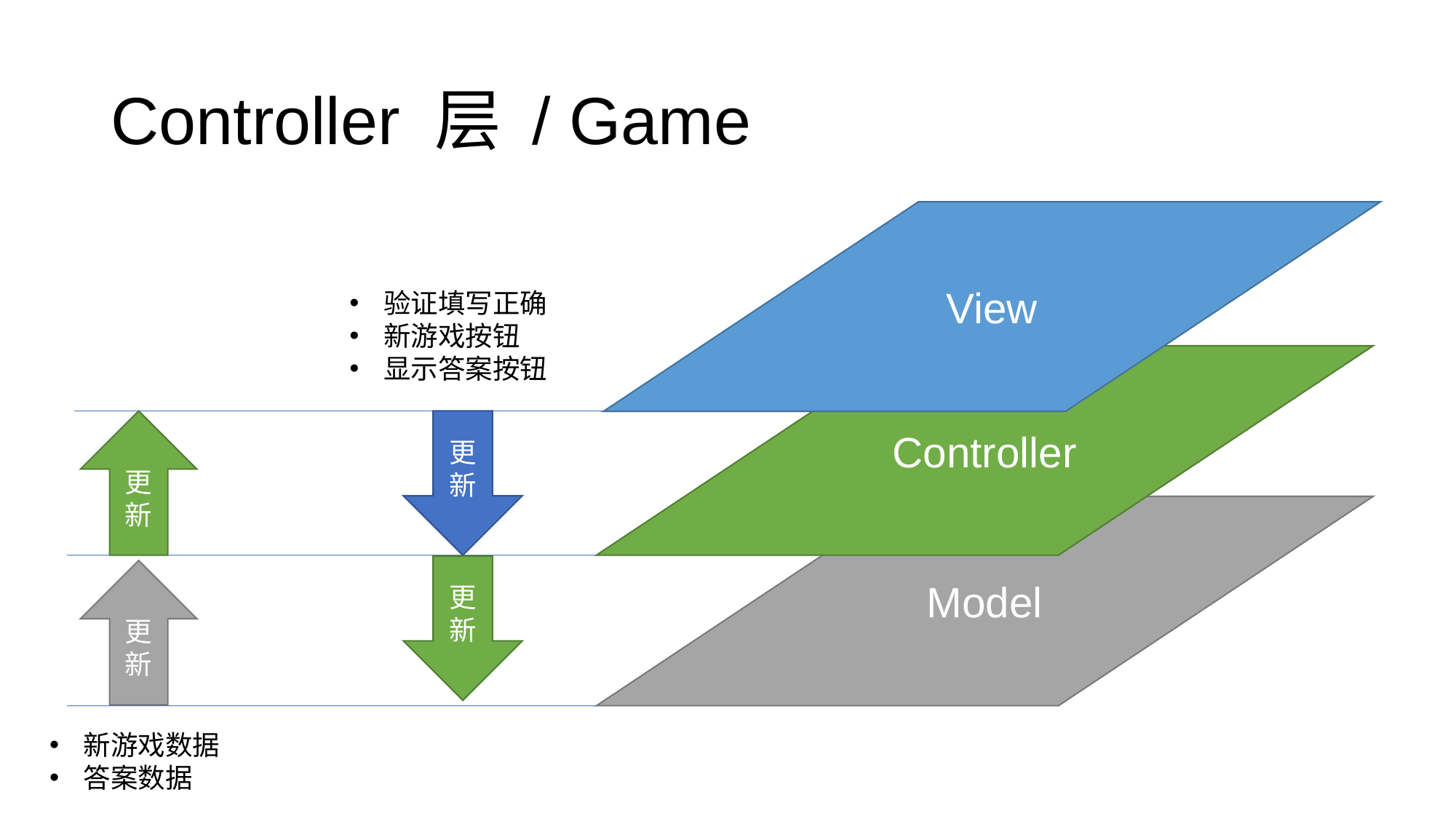

# Controller 层 / Game
View
验证填写正确
新游戏按钮
显示答案按钮
Controller
更新
更新
Model
更新
更新
新游戏数据
答案数据